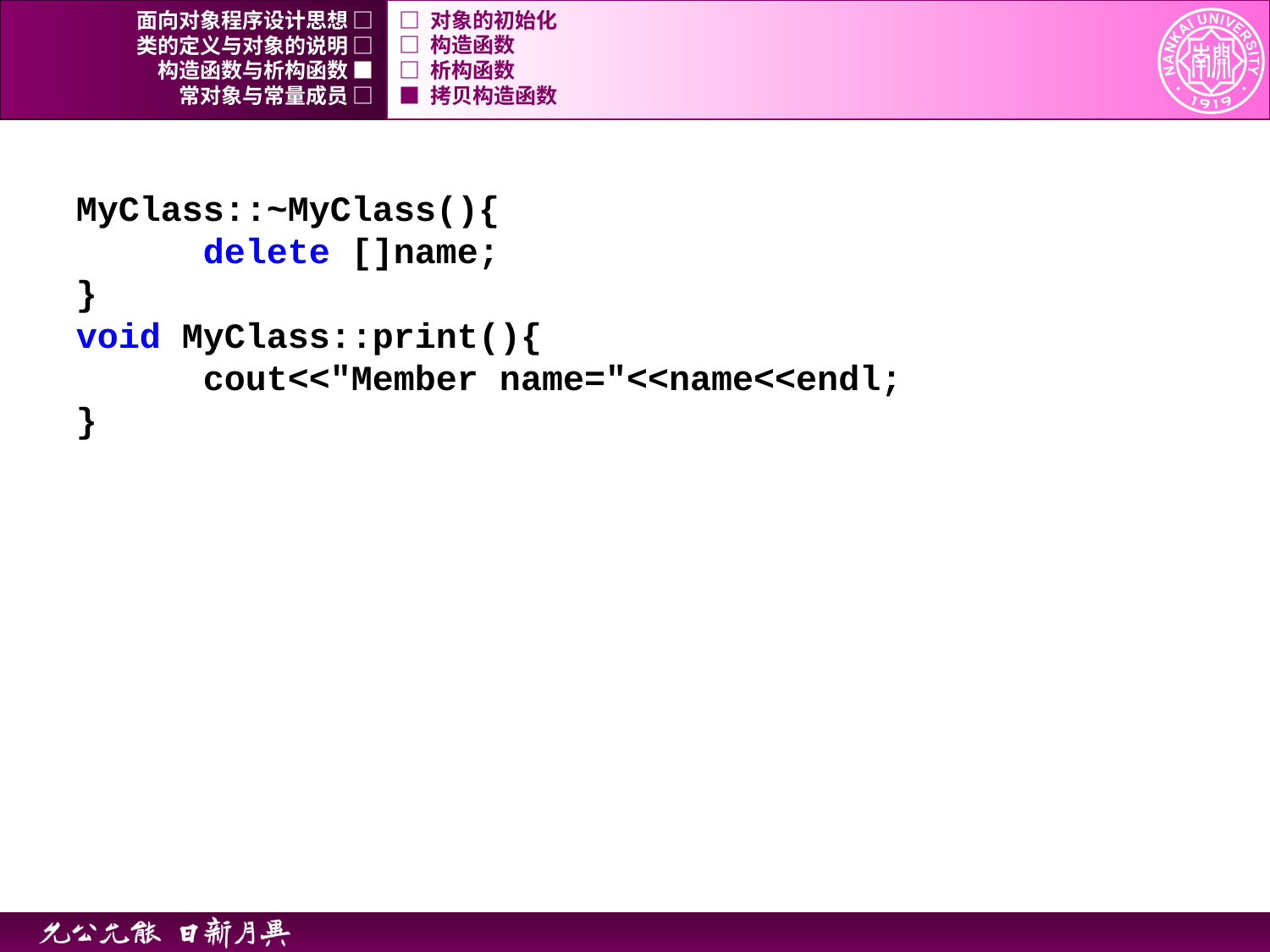

面向对象程序设计思想 □
□ 对象的初始化
类的定义与对象的说明 □
□ 构造函数
构造函数与析构函数 ■
□ 析构函数
常对象与常量成员 □

■ 拷贝构造函数
MyClass::~MyClass(){
	delete []name;
}
void MyClass::print(){
	cout<<"Member name="<<name<<endl;
}